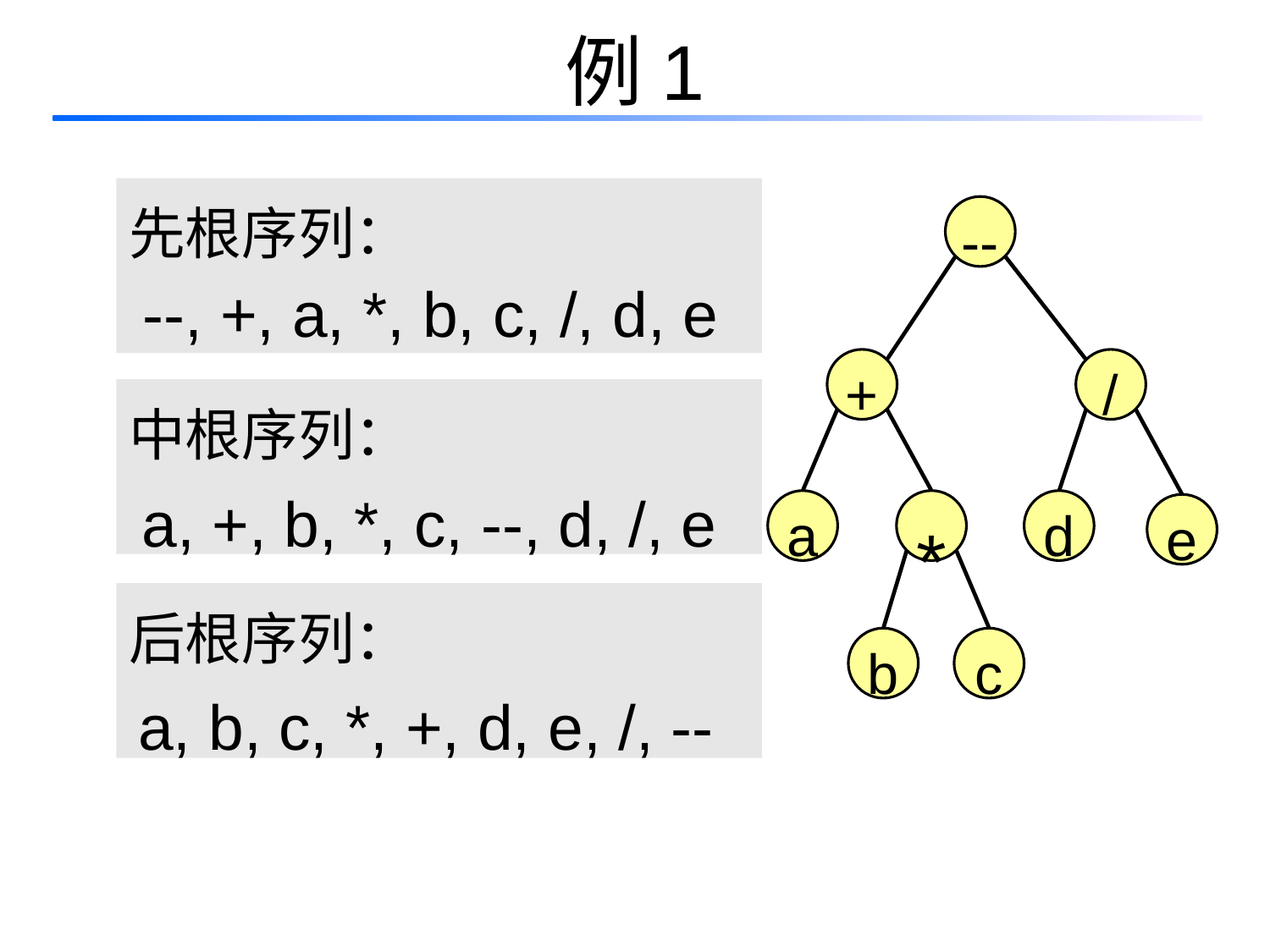

例1

先根序列：

--
--, +, a, *, b, c, /, d, e
+
/
中根序列：

a, +, b, *, c, --, d, /, e
a
*
d
e
后根序列：

b
c
a, b, c, *, +, d, e, /, --